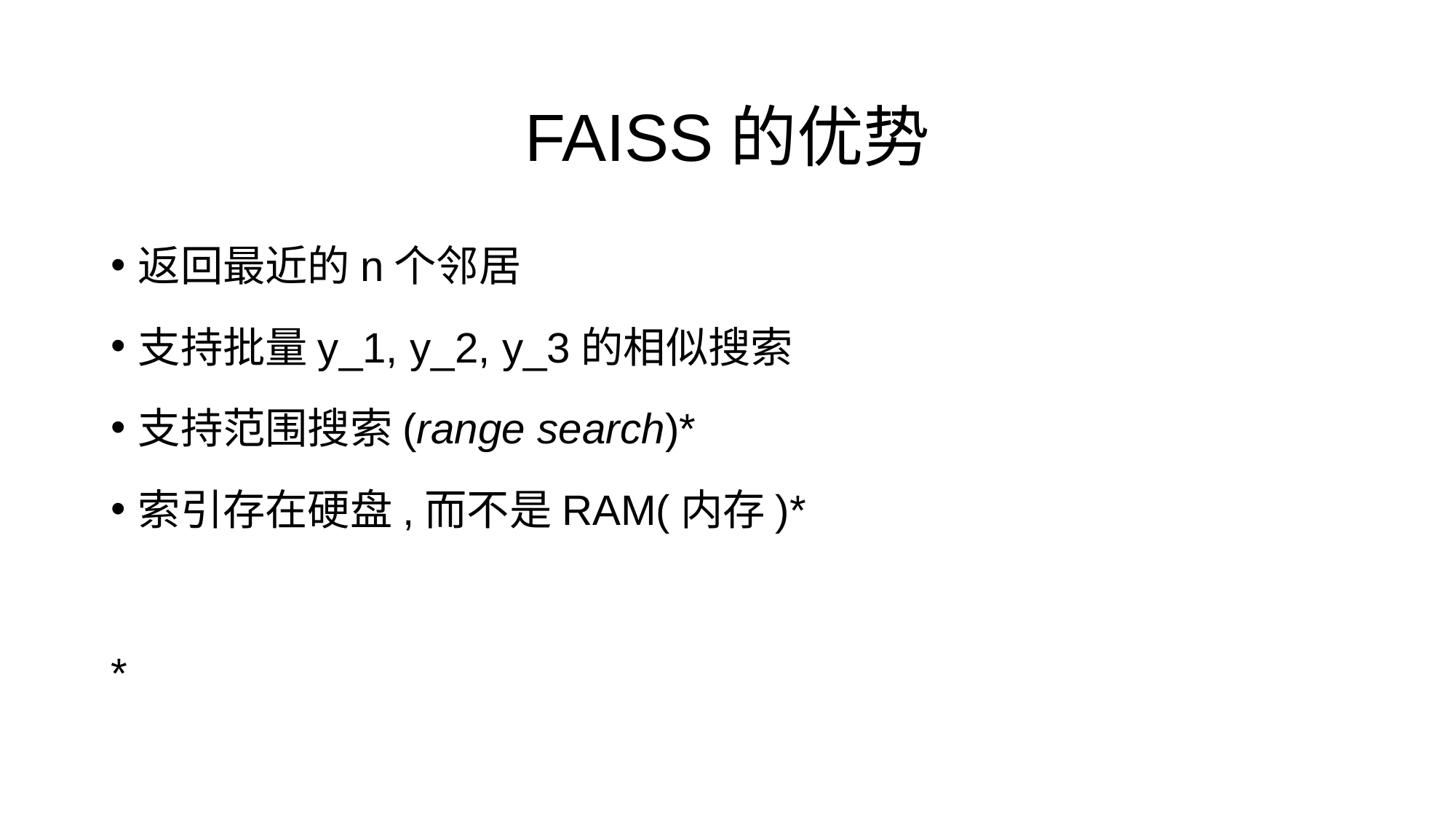

# FAISS的优势
返回最近的n个邻居
支持批量y_1, y_2, y_3的相似搜索
支持范围搜索(range search)*
索引存在硬盘,而不是RAM(内存)*

*